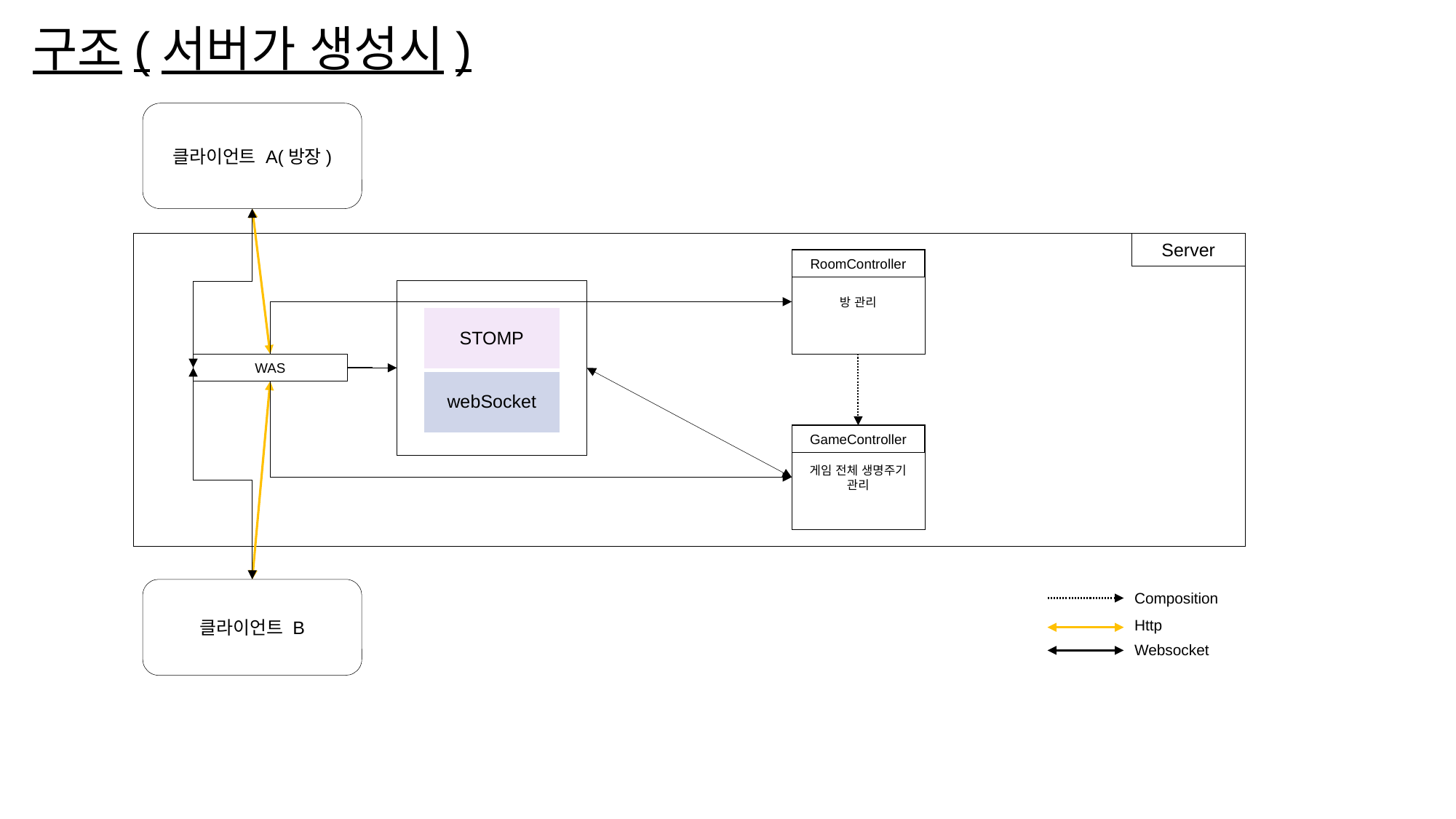

# 구조(서버가 생성시)
클라이언트 A(방장)

Server
방 관리
RoomController

| STOMP |
| --- |
| webSocket |
WAS
게임 전체 생명주기 관리
GameController
클라이언트 B
Composition
Http
Websocket